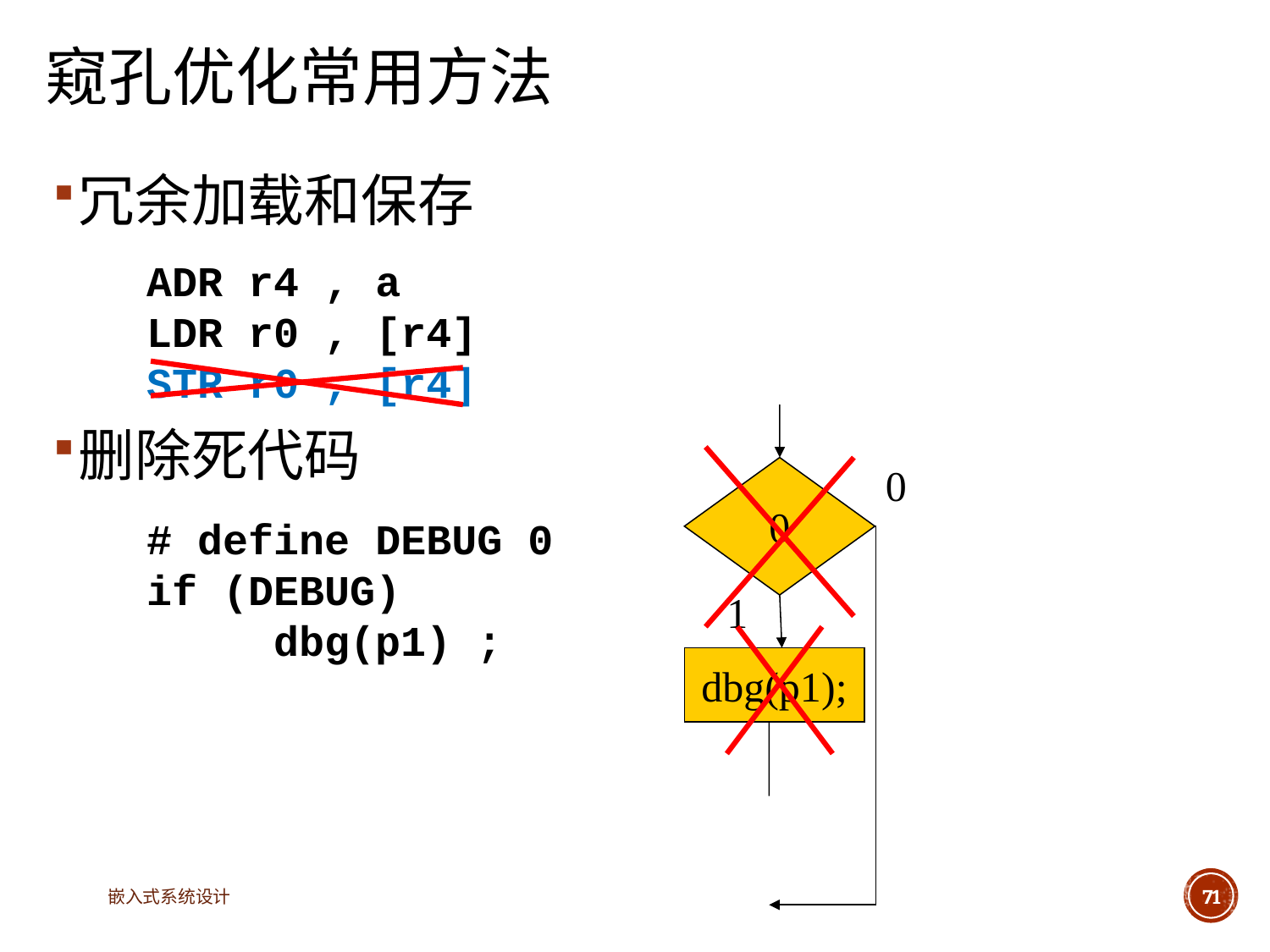

# 窥孔优化常用方法
冗余加载和保存
ADR r4 , a
LDR r0 , [r4]
STR r0 , [r4]

删除死代码

0
0
1

dbg(p1);

# define DEBUG 0
if (DEBUG)
	dbg(p1) ;
嵌入式系统设计
71